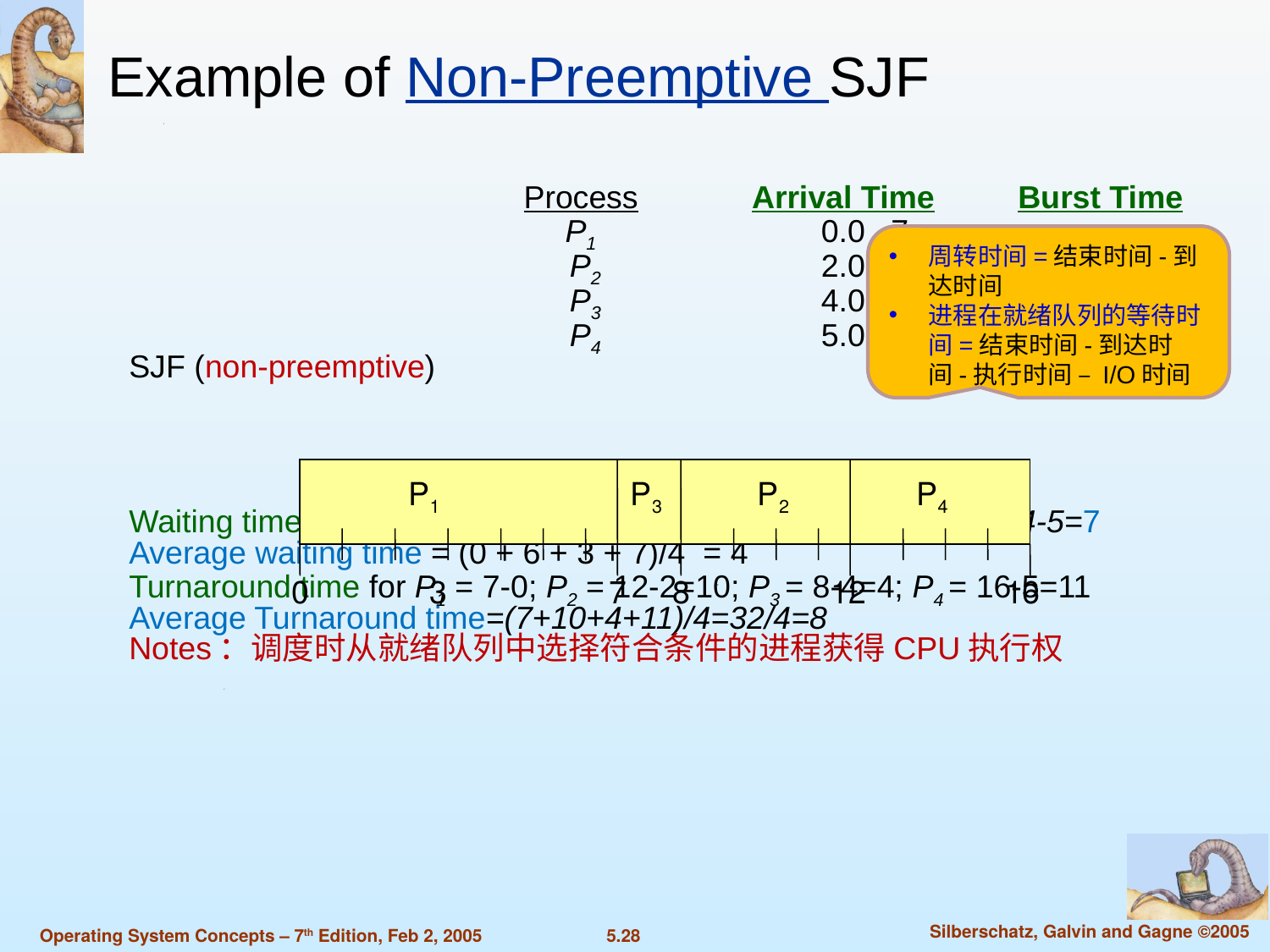

Example of Non-Preemptive SJF
		Process	Arrival Time	Burst Time
		P1	0.0	7
		 P2	2.0	4
		 P3	4.0	1
		 P4	5.0	4
SJF (non-preemptive)

Waiting time for P1 =7-7=0, P2 = 12-4-2=6, P3 = 8-1-4=3, P4 = 16-4-5=7
Average waiting time = (0 + 6 + 3 + 7)/4  = 4
Turnaround time for P1 = 7-0; P2 = 12-2=10; P3 = 8-4=4; P4 = 16-5=11
Average Turnaround time=(7+10+4+11)/4=32/4=8
Notes：调度时从就绪队列中选择符合条件的进程获得CPU执行权

周转时间=结束时间-到达时间
进程在就绪队列的等待时间=结束时间-到达时间-执行时间 – I/O时间

P1
P3
P2
P4

0
3
7
8
12
16